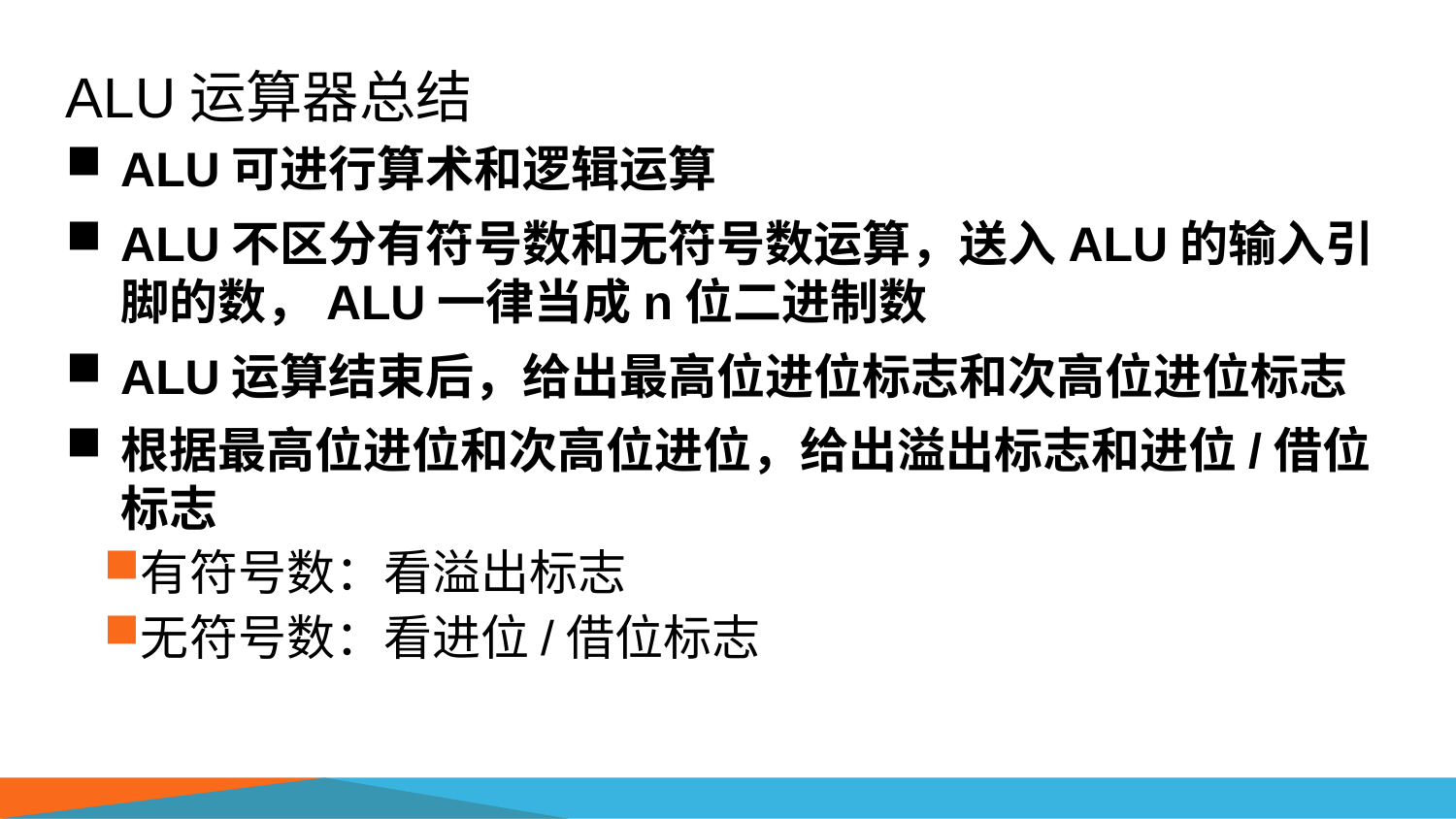

# ALU运算器总结
ALU可进行算术和逻辑运算
ALU不区分有符号数和无符号数运算，送入ALU的输入引脚的数，ALU一律当成n位二进制数
ALU运算结束后，给出最高位进位标志和次高位进位标志
根据最高位进位和次高位进位，给出溢出标志和进位/借位标志
有符号数：看溢出标志
无符号数：看进位/借位标志